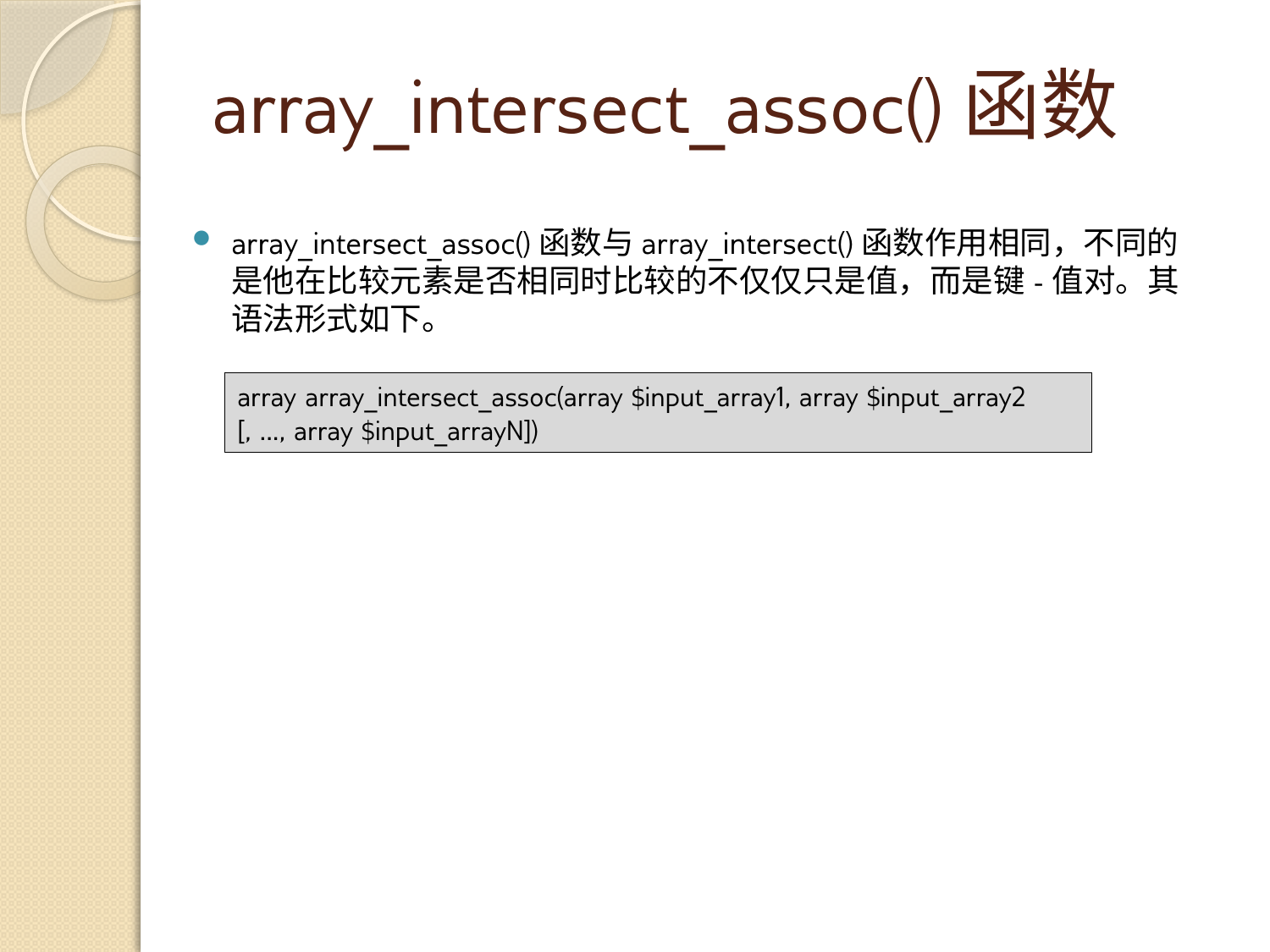

# array_intersect_assoc()函数
array_intersect_assoc()函数与array_intersect()函数作用相同，不同的是他在比较元素是否相同时比较的不仅仅只是值，而是键-值对。其语法形式如下。
array array_intersect_assoc(array $input_array1, array $input_array2 [, ..., array $input_arrayN])